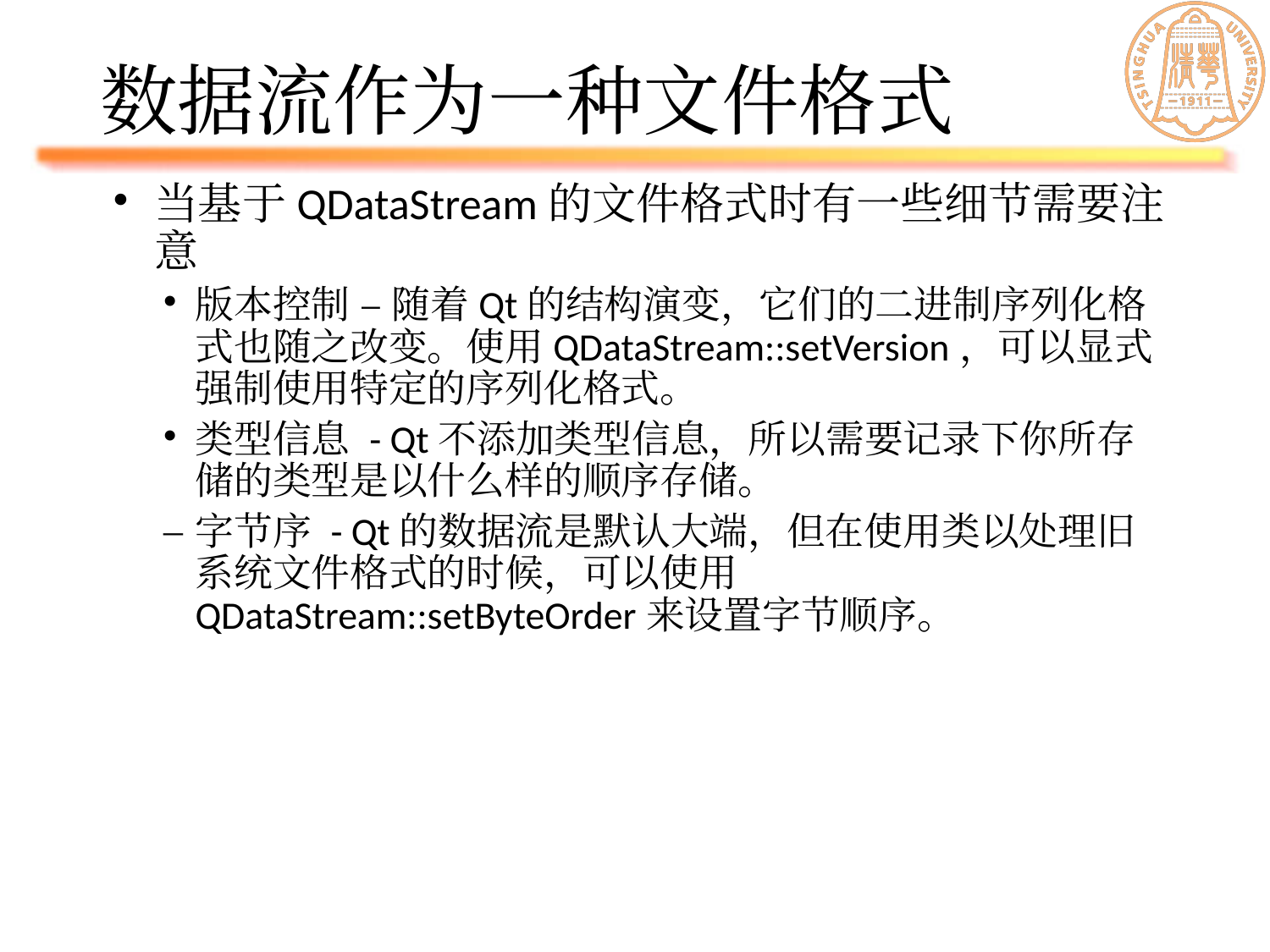

# 数据流作为一种文件格式
当基于QDataStream的文件格式时有一些细节需要注意
版本控制 – 随着Qt的结构演变，它们的二进制序列化格式也随之改变。使用QDataStream::setVersion，可以显式强制使用特定的序列化格式。
类型信息 - Qt不添加类型信息，所以需要记录下你所存储的类型是以什么样的顺序存储。
字节序 - Qt的数据流是默认大端，但在使用类以处理旧系统文件格式的时候，可以使用QDataStream::setByteOrder来设置字节顺序。